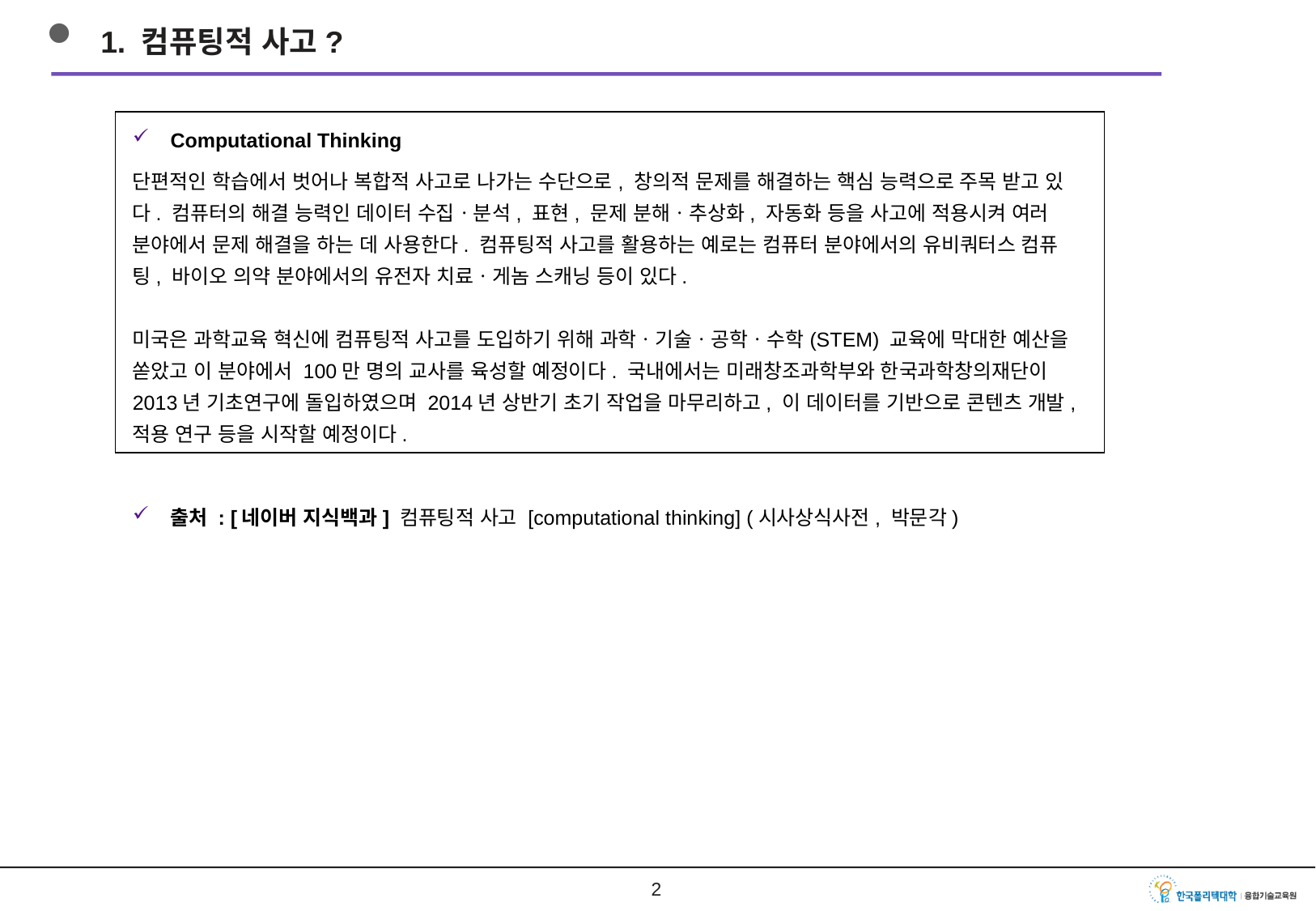

1. 컴퓨팅적 사고?
Computational Thinking
단편적인 학습에서 벗어나 복합적 사고로 나가는 수단으로, 창의적 문제를 해결하는 핵심 능력으로 주목 받고 있다. 컴퓨터의 해결 능력인 데이터 수집ㆍ분석, 표현, 문제 분해ㆍ추상화, 자동화 등을 사고에 적용시켜 여러 분야에서 문제 해결을 하는 데 사용한다. 컴퓨팅적 사고를 활용하는 예로는 컴퓨터 분야에서의 유비쿼터스 컴퓨팅, 바이오 의약 분야에서의 유전자 치료ㆍ게놈 스캐닝 등이 있다.
미국은 과학교육 혁신에 컴퓨팅적 사고를 도입하기 위해 과학ㆍ기술ㆍ공학ㆍ수학(STEM) 교육에 막대한 예산을 쏟았고 이 분야에서 100만 명의 교사를 육성할 예정이다. 국내에서는 미래창조과학부와 한국과학창의재단이 2013년 기초연구에 돌입하였으며 2014년 상반기 초기 작업을 마무리하고, 이 데이터를 기반으로 콘텐츠 개발, 적용 연구 등을 시작할 예정이다.

출처 : [네이버 지식백과] 컴퓨팅적 사고 [computational thinking] (시사상식사전, 박문각)

2